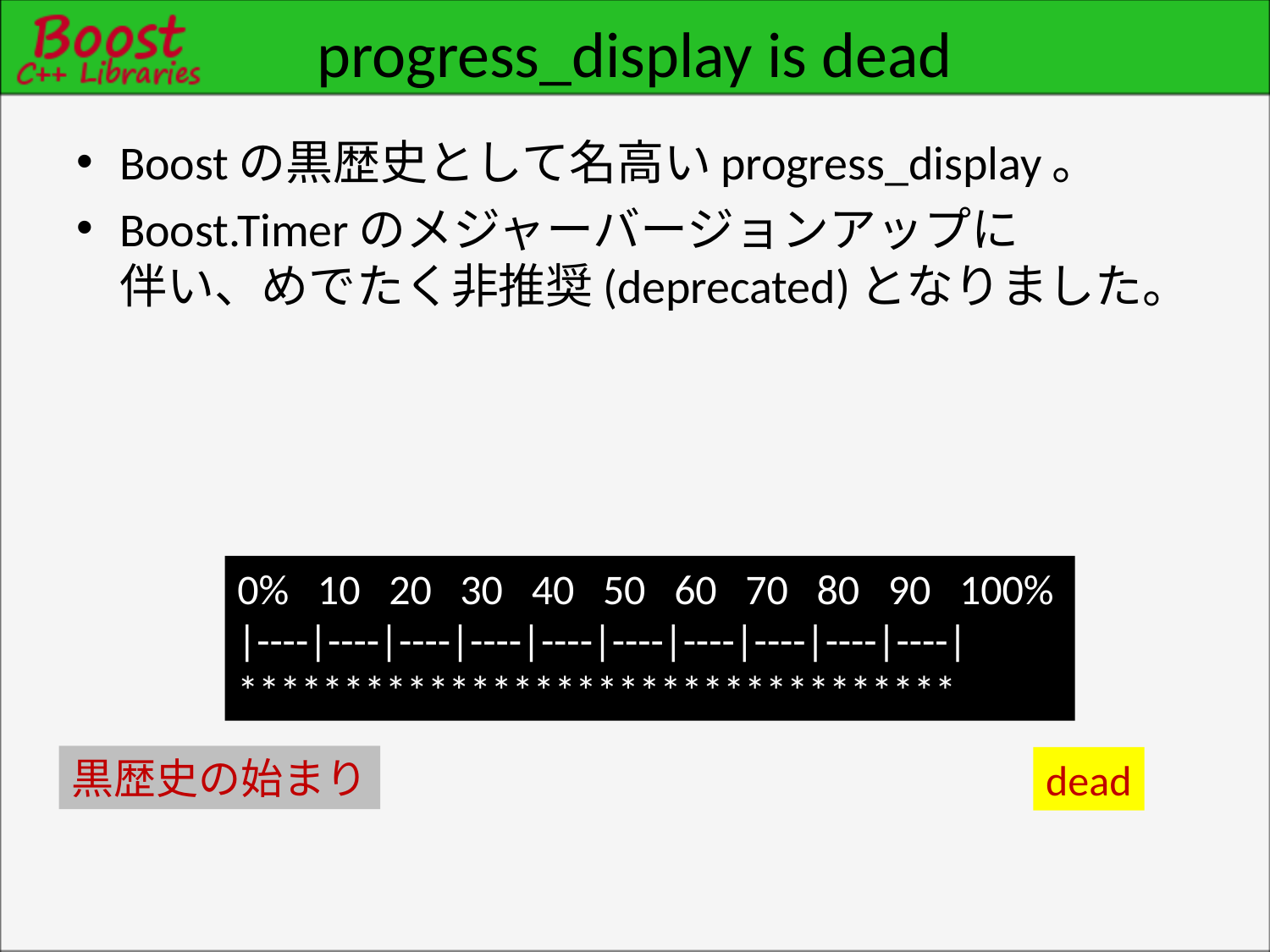

# progress_display is dead
Boostの黒歴史として名高いprogress_display。
Boost.Timerのメジャーバージョンアップに
伴い、めでたく非推奨(deprecated)となりました。
0%   10   20   30   40   50   60   70   80   90   100%
|----|----|----|----|----|----|----|----|----|----|
**********************************
黒歴史の始まり
dead